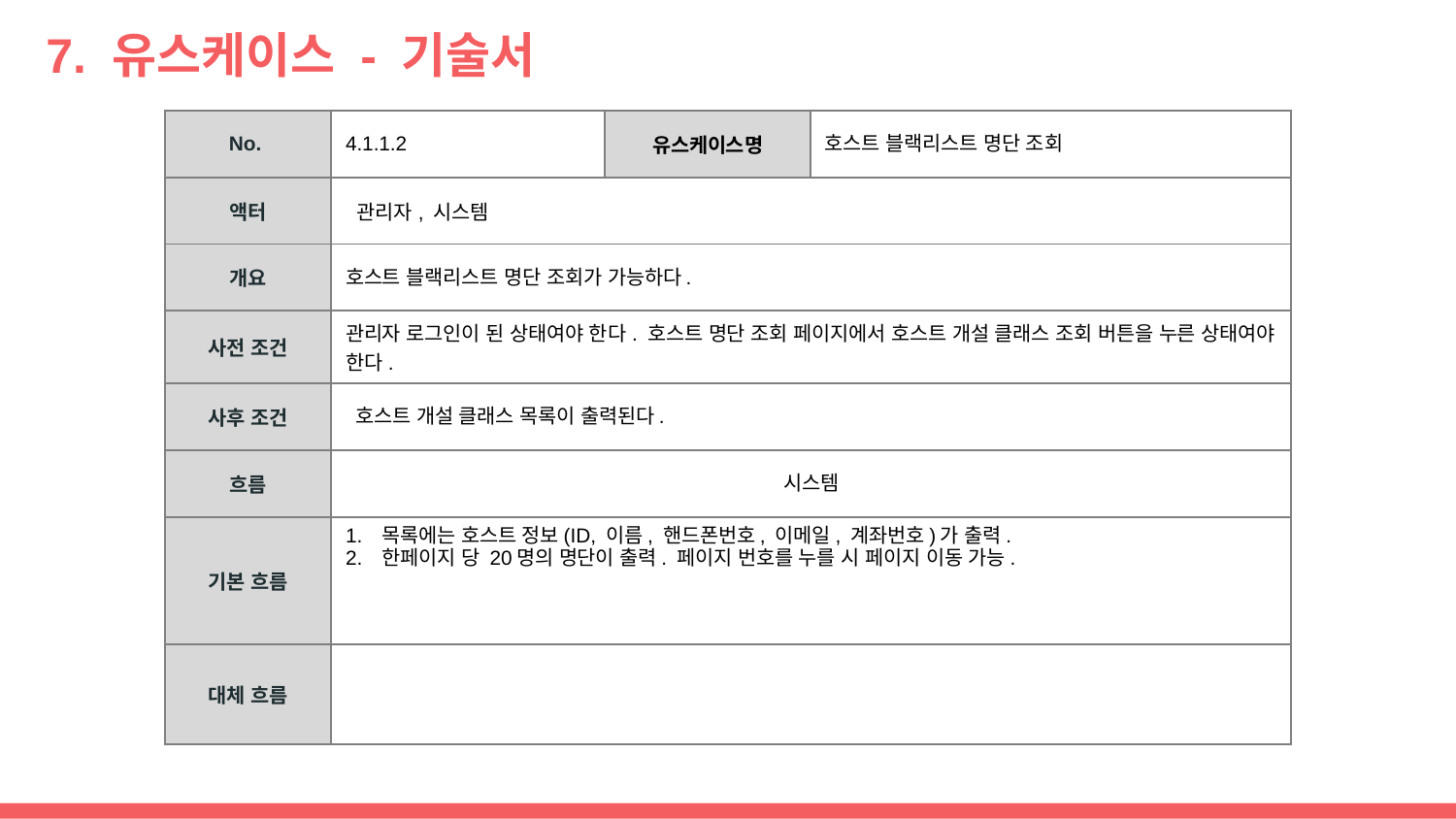

# 7. 유스케이스 - 기술서
| No. | 4.1.1.2 | 유스케이스명 | 호스트 블랙리스트 명단 조회 |
| --- | --- | --- | --- |
| 액터 | 관리자, 시스템 |  |  |
| 개요 | 호스트 블랙리스트 명단 조회가 가능하다. |  |  |
| 사전 조건 | 관리자 로그인이 된 상태여야 한다. 호스트 명단 조회 페이지에서 호스트 개설 클래스 조회 버튼을 누른 상태여야 한다. |  |  |
| 사후 조건 | 호스트 개설 클래스 목록이 출력된다. |  |  |
| 흐름 | 시스템 |  |  |
| 기본 흐름 | 목록에는 호스트 정보(ID, 이름, 핸드폰번호, 이메일, 계좌번호)가 출력. 한페이지 당 20명의 명단이 출력. 페이지 번호를 누를 시 페이지 이동 가능. |  |  |
| 대체 흐름 |  |  |  |